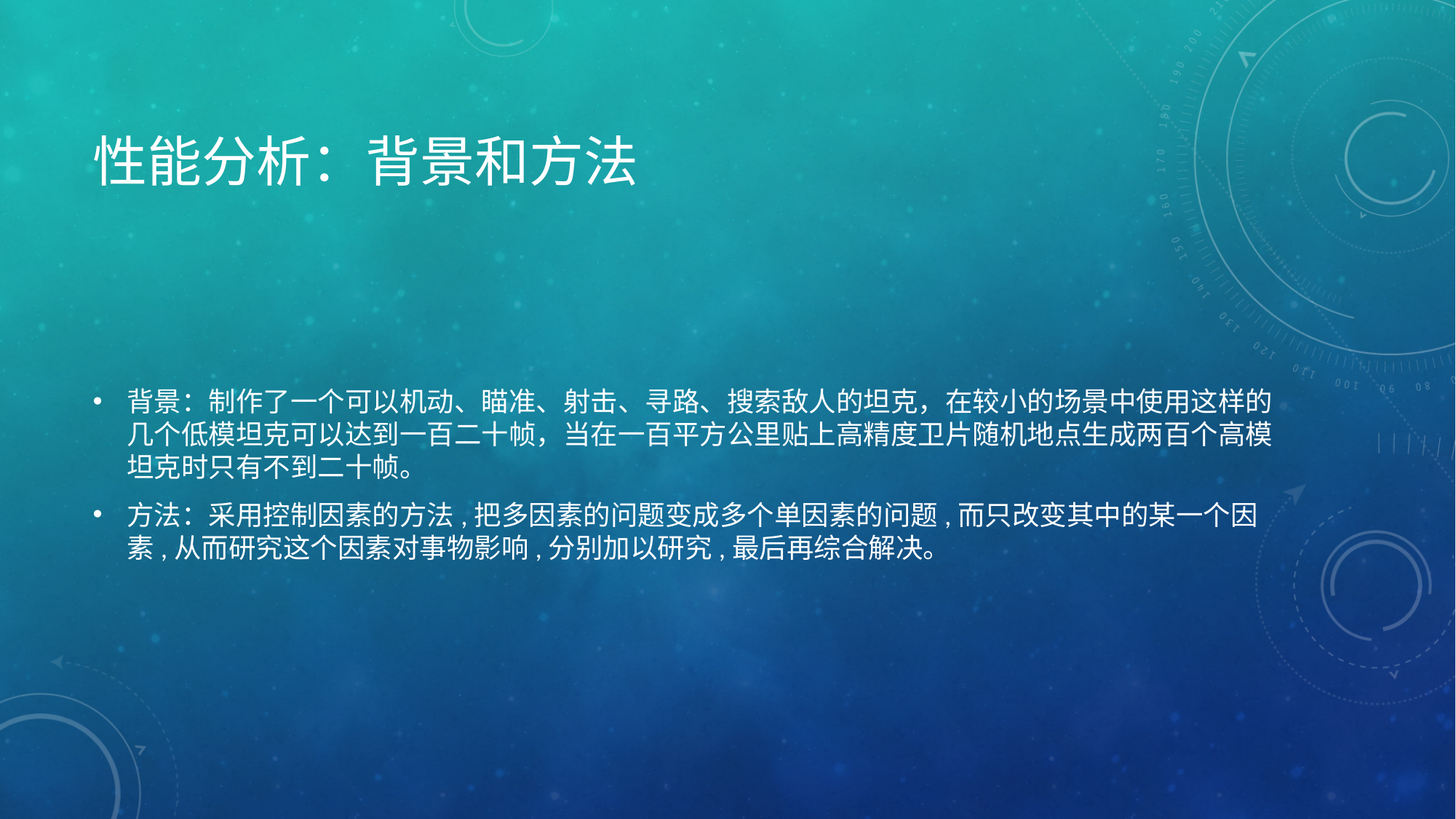

# 性能分析：背景和方法
背景：制作了一个可以机动、瞄准、射击、寻路、搜索敌人的坦克，在较小的场景中使用这样的几个低模坦克可以达到一百二十帧，当在一百平方公里贴上高精度卫片随机地点生成两百个高模坦克时只有不到二十帧。
方法：采用控制因素的方法,把多因素的问题变成多个单因素的问题,而只改变其中的某一个因素,从而研究这个因素对事物影响,分别加以研究,最后再综合解决。